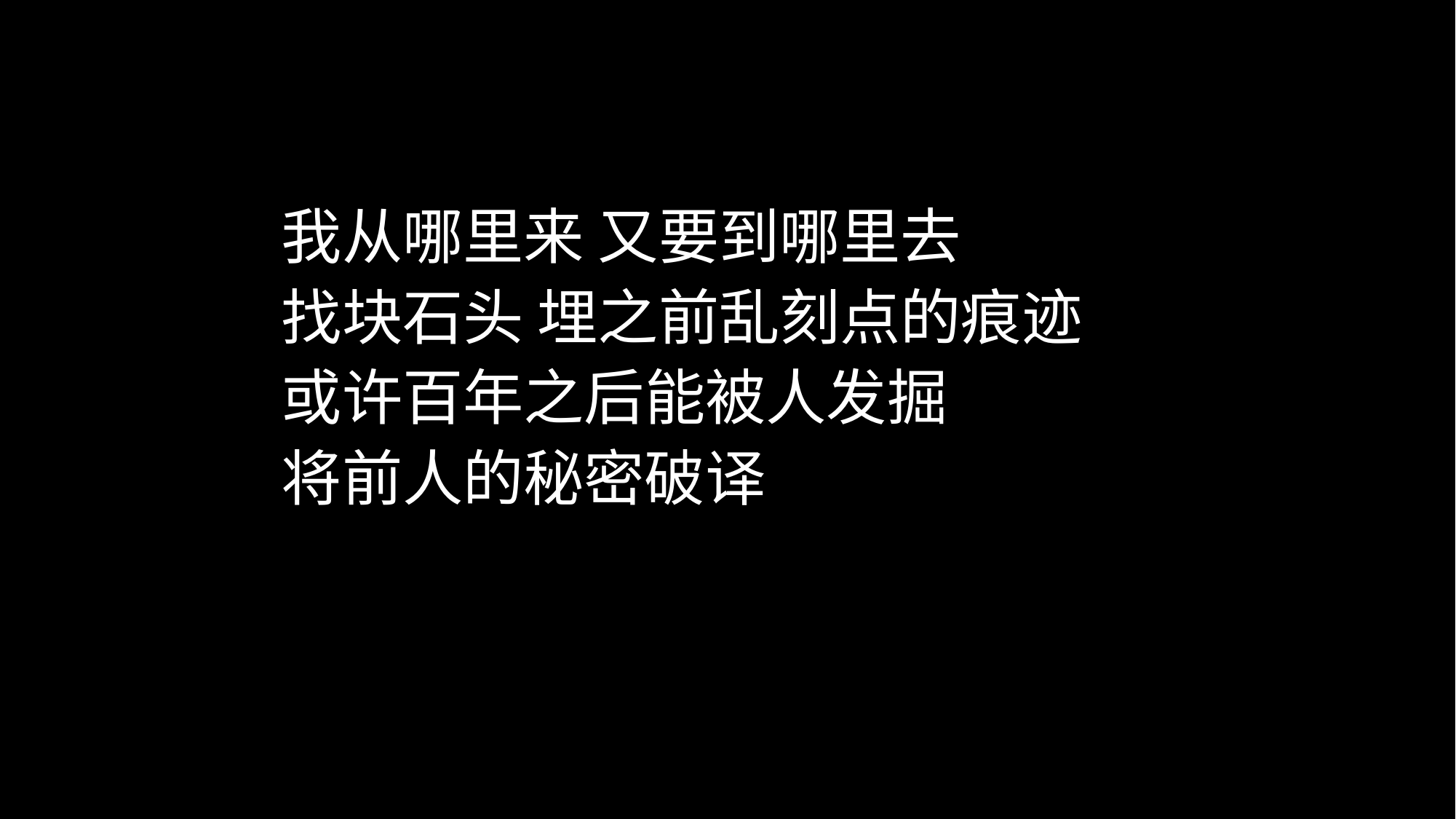

我从哪里来 又要到哪里去
找块石头 埋之前乱刻点的痕迹
或许百年之后能被人发掘
将前人的秘密破译